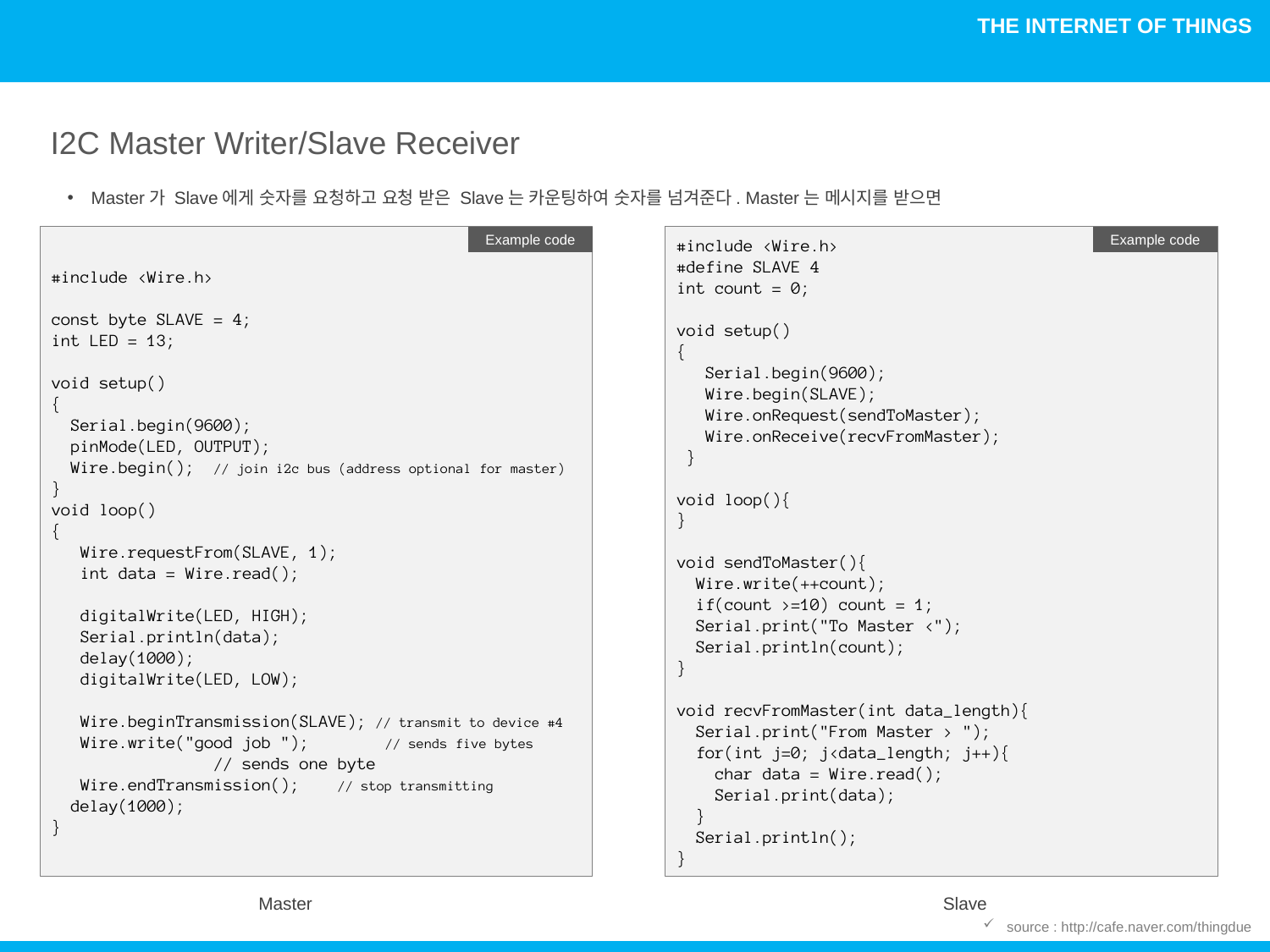

I2C Master Writer/Slave Receiver
Master가 Slave에게 숫자를 요청하고 요청 받은 Slave는 카운팅하여 숫자를 넘겨준다. Master는 메시지를 받으면
#include <Wire.h>

const byte SLAVE = 4;
int LED = 13;

void setup()
{
  Serial.begin(9600);
  pinMode(LED, OUTPUT);
  Wire.begin();  // join i2c bus (address optional for master)
}
void loop()
{
   Wire.requestFrom(SLAVE, 1);
   int data = Wire.read();

   digitalWrite(LED, HIGH);
   Serial.println(data);
   delay(1000);
   digitalWrite(LED, LOW);

   Wire.beginTransmission(SLAVE); // transmit to device #4
   Wire.write("good job ");        // sends five bytes
                 // sends one byte
   Wire.endTransmission();    // stop transmitting
  delay(1000);
}
Example code
#include <Wire.h>
#define SLAVE 4
int count = 0;

void setup()
{
   Serial.begin(9600);
   Wire.begin(SLAVE);
   Wire.onRequest(sendToMaster);
   Wire.onReceive(recvFromMaster);
 }

void loop(){
}

void sendToMaster(){
  Wire.write(++count);
  if(count >=10) count = 1;
  Serial.print("To Master <");
  Serial.println(count);
}

void recvFromMaster(int data_length){
  Serial.print("From Master > ");
  for(int j=0; j<data_length; j++){
    char data = Wire.read();
    Serial.print(data);
  }
  Serial.println();
}
Example code
Master
Slave
source : http://cafe.naver.com/thingdue